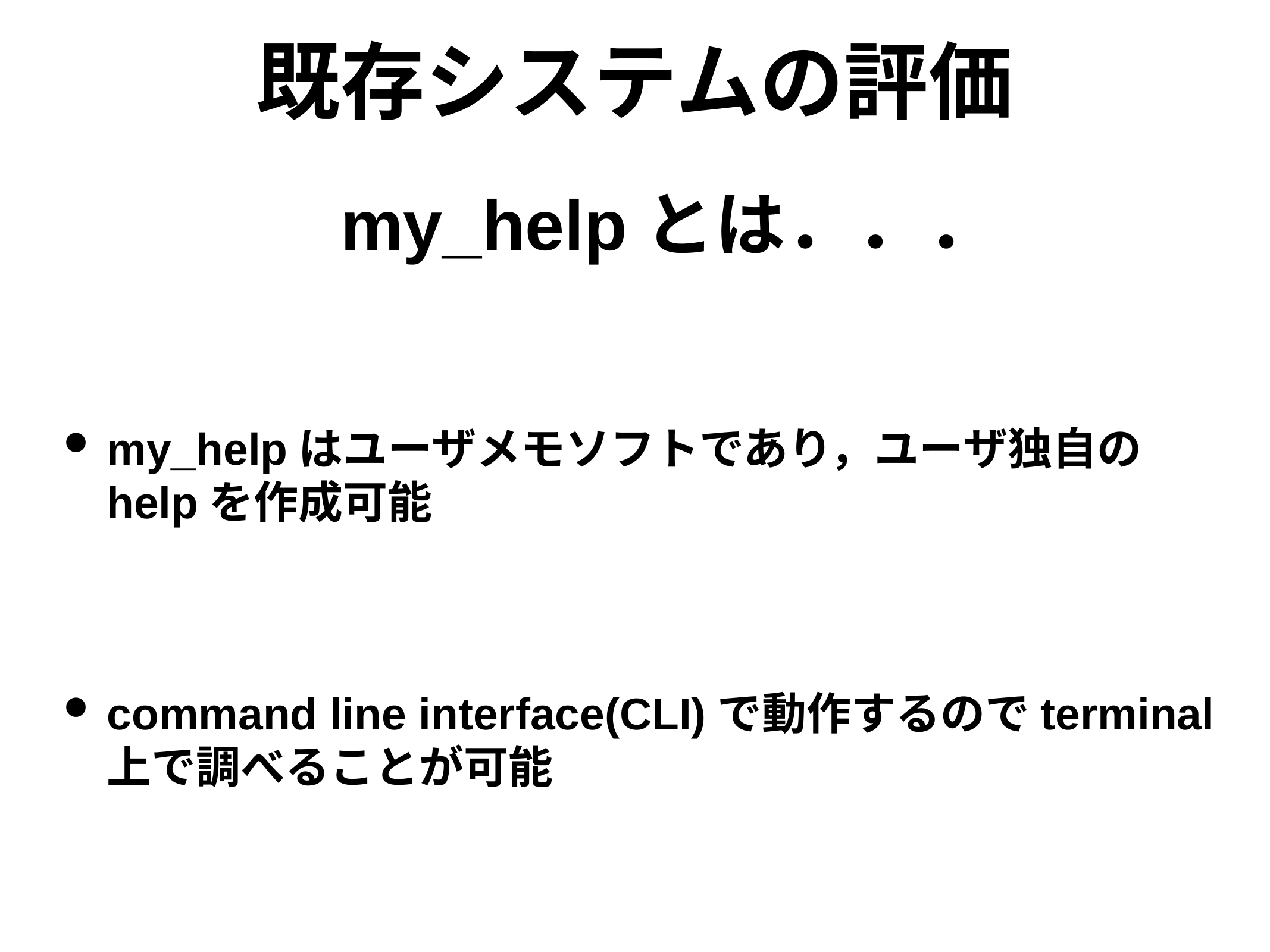

# 既存システムの評価
my_helpとは．．．
my_helpはユーザメモソフトであり，ユーザ独自のhelpを作成可能

command line interface(CLI)で動作するのでterminal上で調べることが可能